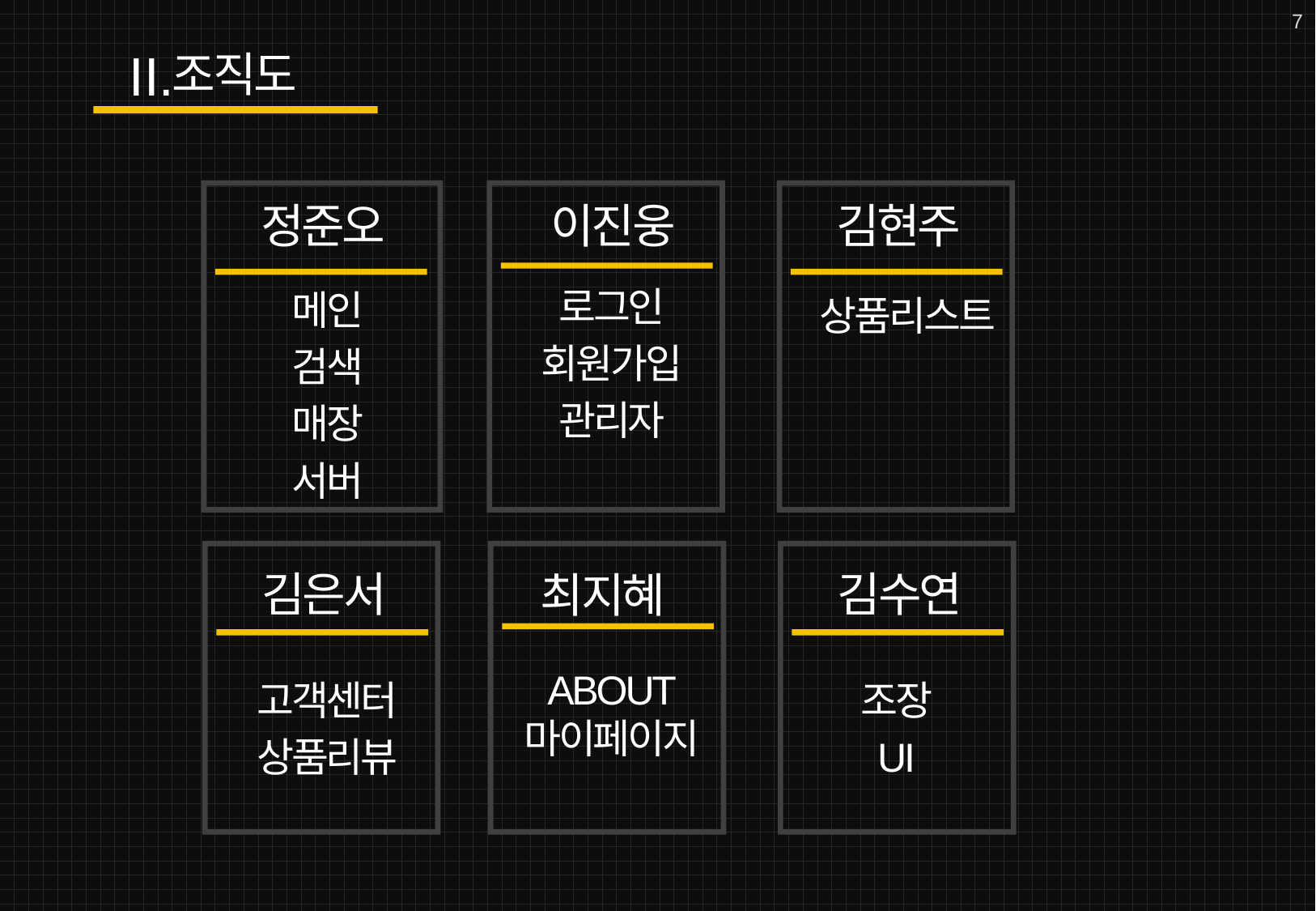

7

조직도

정준오
이진웅
김현주

로그인
회원가입
관리자
메인
검색
매장
서버
상품리스트

김은서
김수연
최지혜

ABOUT
마이페이지
고객센터
상품리뷰
조장
UI